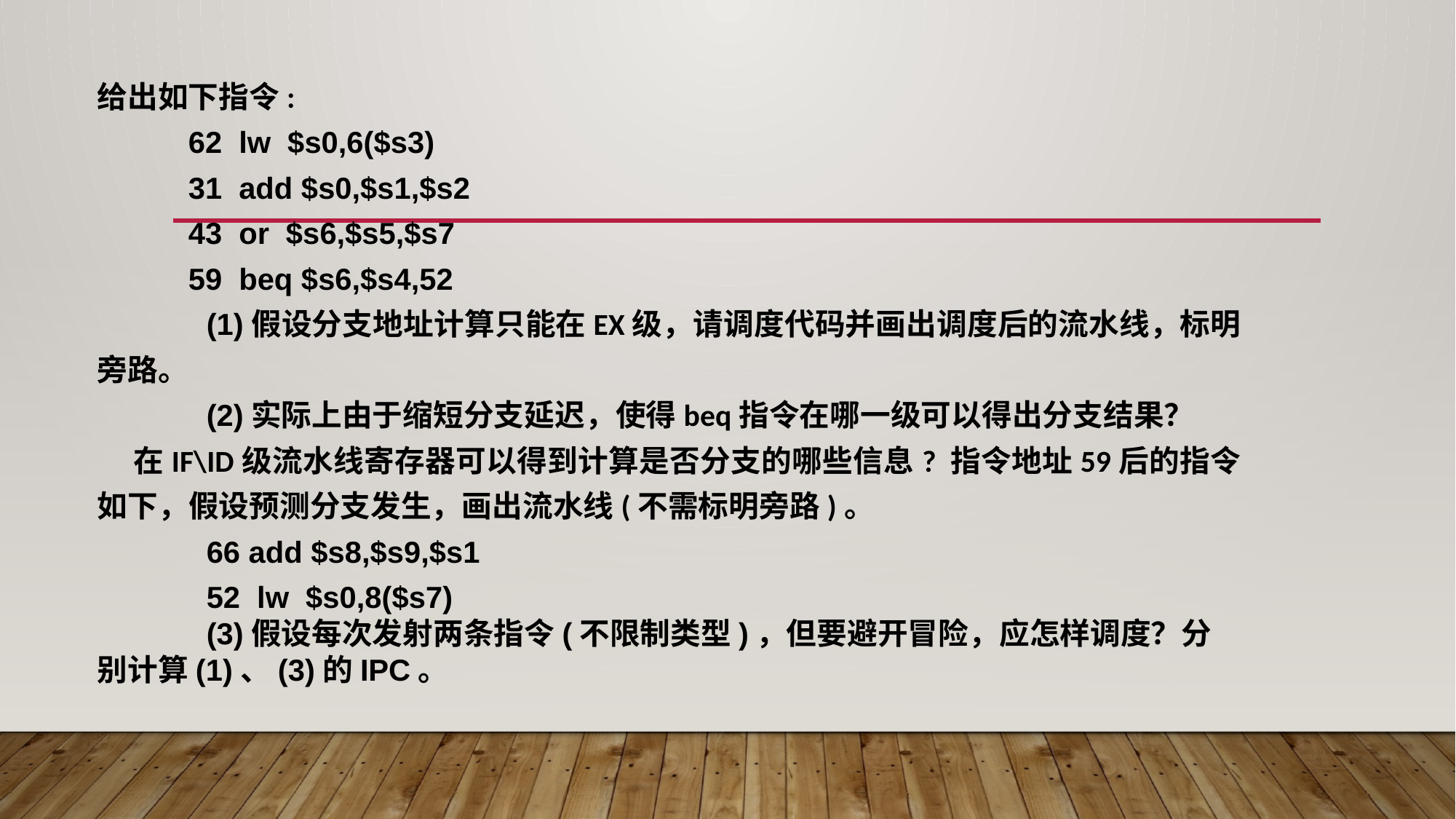

给出如下指令:
62  lw  $s0,6($s3)
31  add $s0,$s1,$s2
43  or  $s6,$s5,$s7
59  beq $s6,$s4,52
	(1)假设分支地址计算只能在EX级，请调度代码并画出调度后的流水线，标明旁路。
	(2)实际上由于缩短分支延迟，使得beq指令在哪一级可以得出分支结果？
在IF\ID级流水线寄存器可以得到计算是否分支的哪些信息? 指令地址59后的指令如下，假设预测分支发生，画出流水线(不需标明旁路)。
	66 add $s8,$s9,$s1
	52  lw  $s0,8($s7)
	(3)假设每次发射两条指令(不限制类型)，但要避开冒险，应怎样调度？分别计算(1)、(3)的IPC。